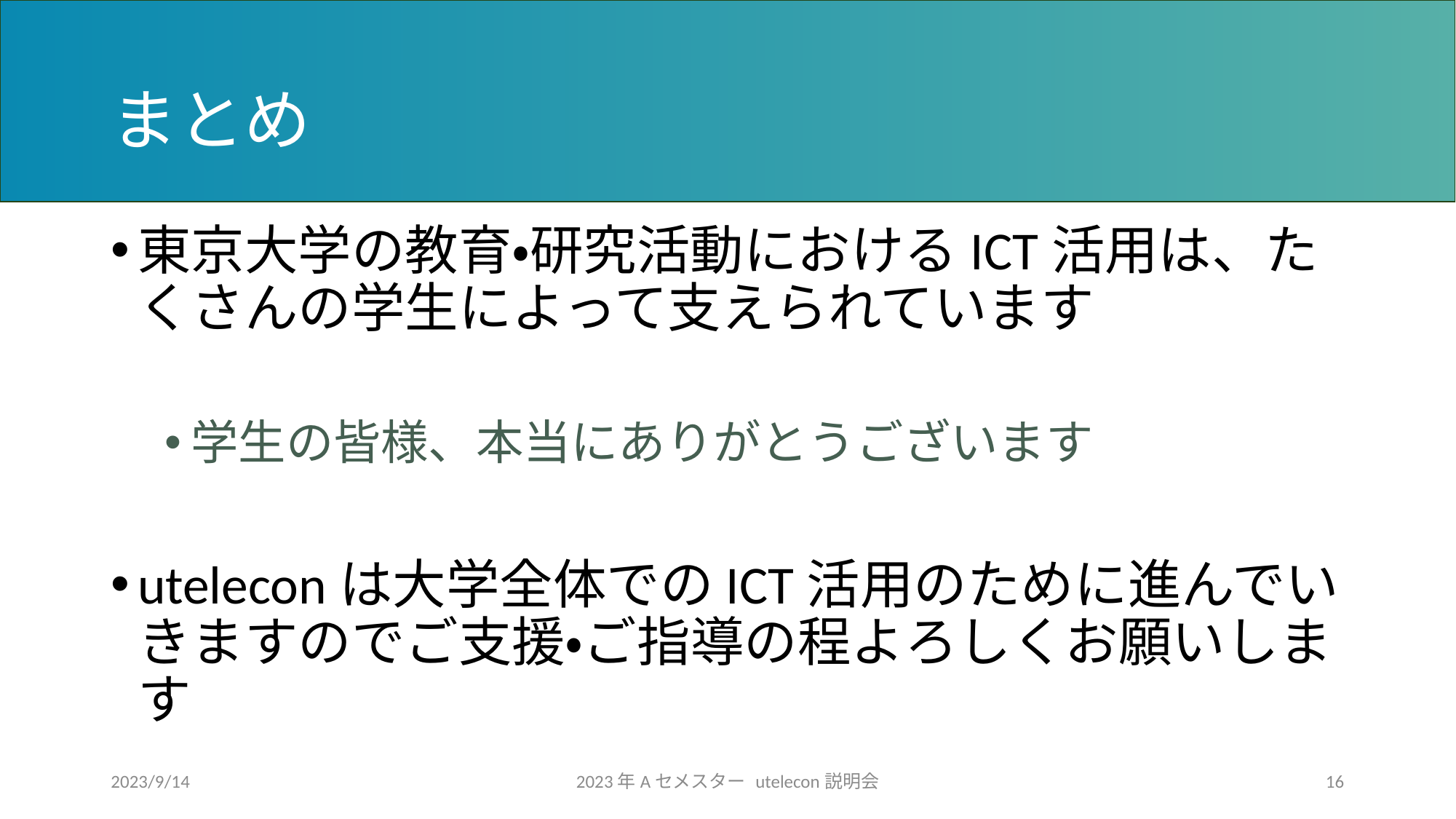

# まとめ
東京大学の教育・研究活動におけるICT活用は、たくさんの学生によって支えられています

学生の皆様、本当にありがとうございます

uteleconは大学全体でのICT活用のために進んでいきますのでご支援・ご指導の程よろしくお願いします
2023/9/14
2023年Aセメスター utelecon説明会
16